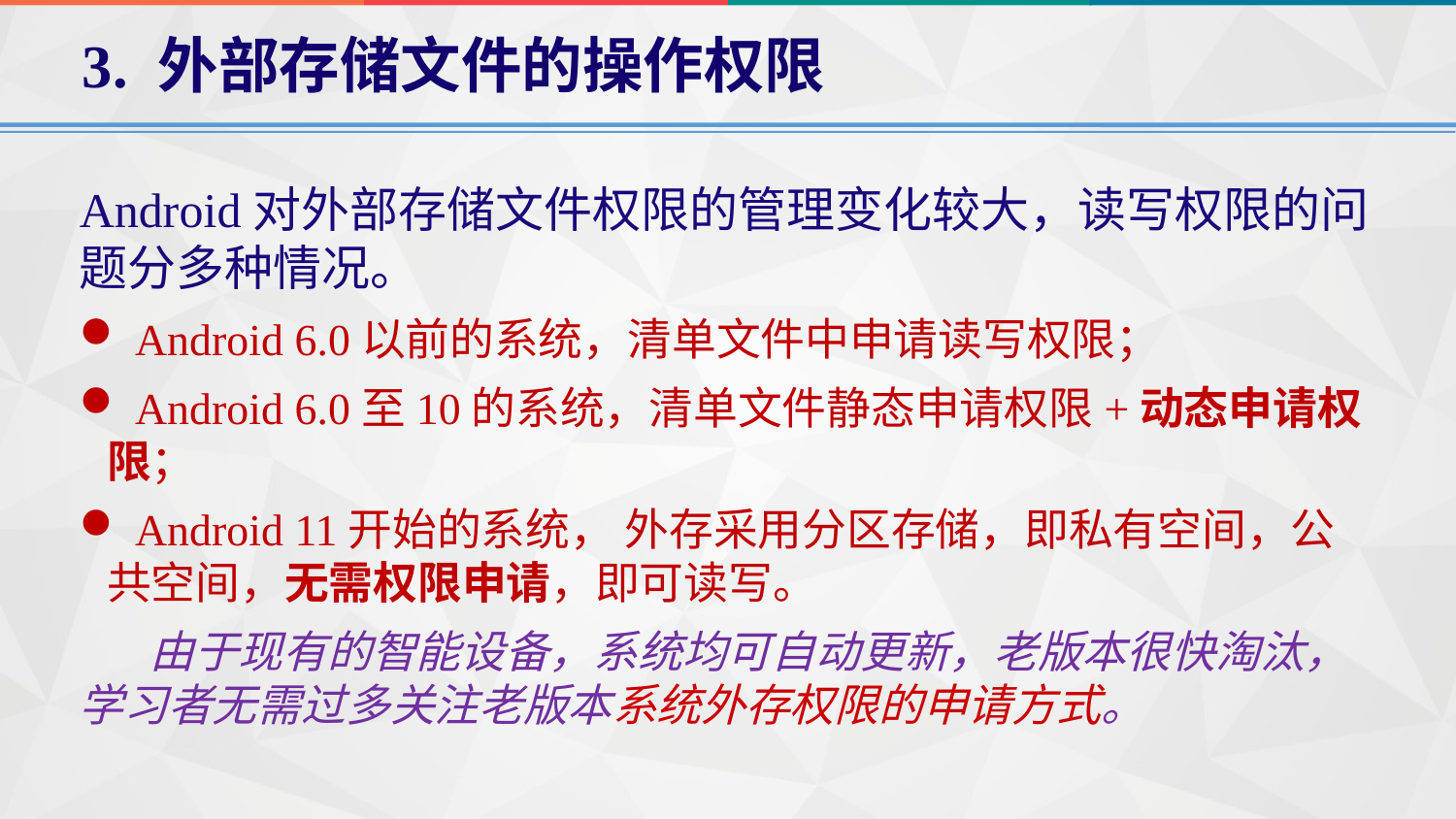

3. 外部存储文件的操作权限
Android对外部存储文件权限的管理变化较大，读写权限的问题分多种情况。
 Android 6.0以前的系统，清单文件中申请读写权限；
 Android 6.0至10的系统，清单文件静态申请权限+动态申请权限；
 Android 11开始的系统， 外存采用分区存储，即私有空间，公共空间，无需权限申请，即可读写。
      由于现有的智能设备，系统均可自动更新，老版本很快淘汰，学习者无需过多关注老版本系统外存权限的申请方式。